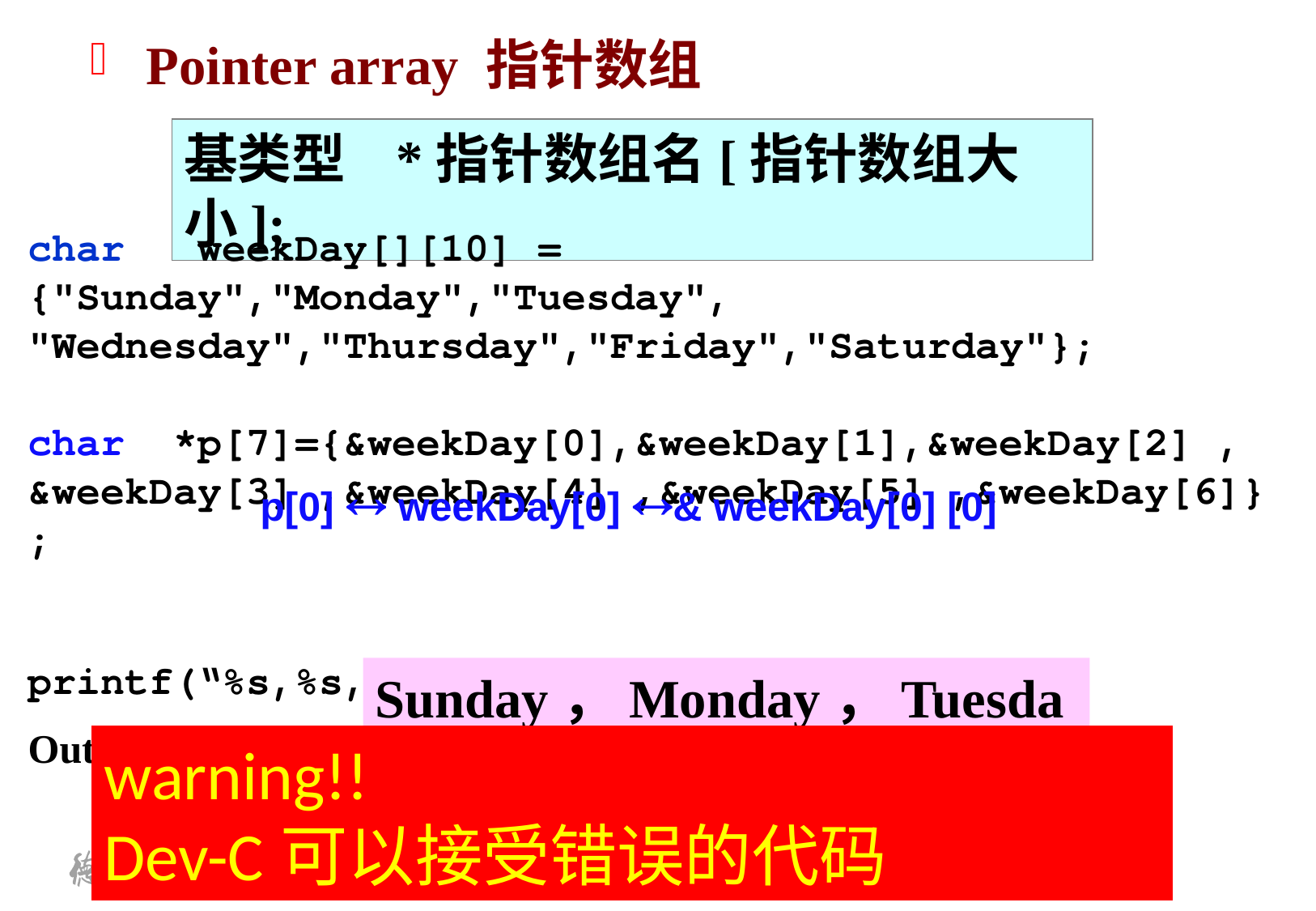

Pointer array 指针数组

基类型   *指针数组名[指针数组大小];
char   weekDay[][10] = {"Sunday","Monday","Tuesday",
"Wednesday","Thursday","Friday","Saturday"};

char  *p[7]={&weekDay[0],&weekDay[1],&weekDay[2] ,
&weekDay[3] ,&weekDay[4] ,&weekDay[5] ,&weekDay[6]};

printf(“%s,%s,%s\n”, p[0],p[1],p[2]);
Output:

p[0] ↔ weekDay[0] ↔& weekDay[0] [0]
Sunday，Monday，Tuesday
warning!!
Dev-C可以接受错误的代码
72